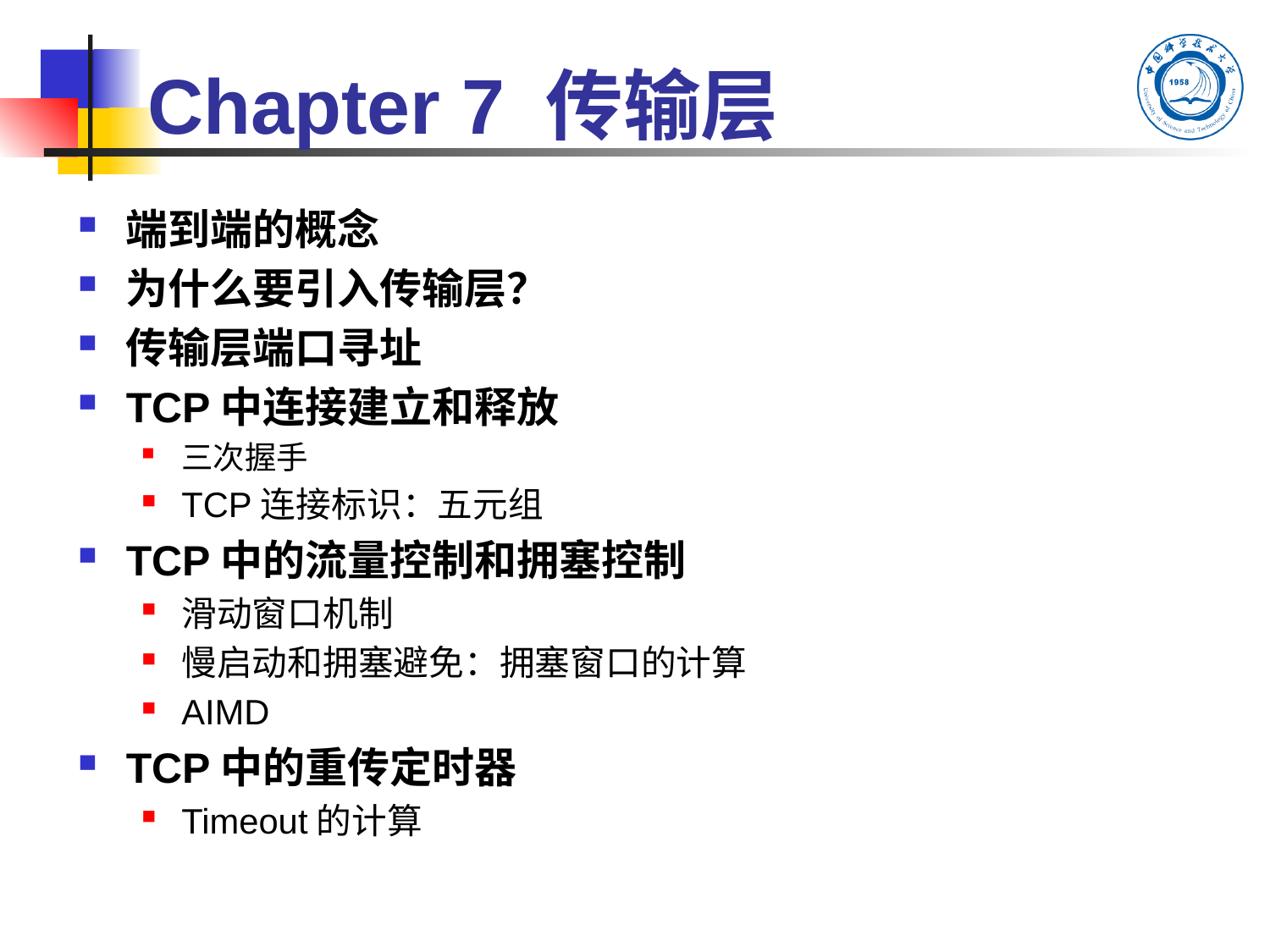

# Chapter 7 传输层
端到端的概念
为什么要引入传输层？
传输层端口寻址
TCP中连接建立和释放
三次握手
TCP连接标识：五元组
TCP中的流量控制和拥塞控制
滑动窗口机制
慢启动和拥塞避免：拥塞窗口的计算
AIMD
TCP中的重传定时器
Timeout的计算